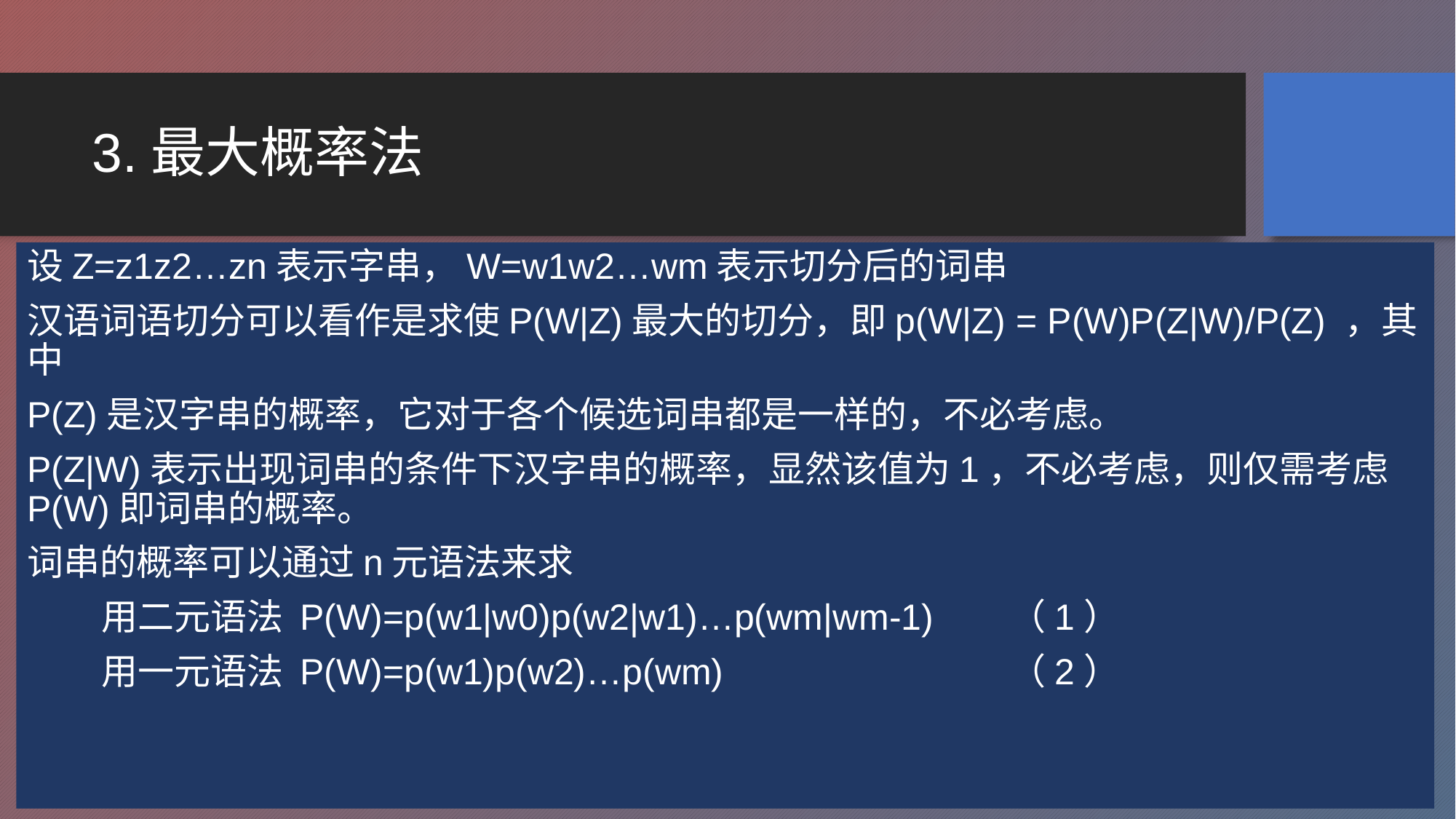

# 3.最大概率法
设Z=z1z2…zn表示字串，W=w1w2…wm表示切分后的词串
汉语词语切分可以看作是求使P(W|Z)最大的切分，即p(W|Z) = P(W)P(Z|W)/P(Z) ，其中
P(Z)是汉字串的概率，它对于各个候选词串都是一样的，不必考虑。
P(Z|W)表示出现词串的条件下汉字串的概率，显然该值为1，不必考虑，则仅需考虑P(W)即词串的概率。
词串的概率可以通过n元语法来求
        用二元语法 P(W)=p(w1|w0)p(w2|w1)…p(wm|wm-1) 	（1）
        用一元语法 P(W)=p(w1)p(w2)…p(wm) 			（2）